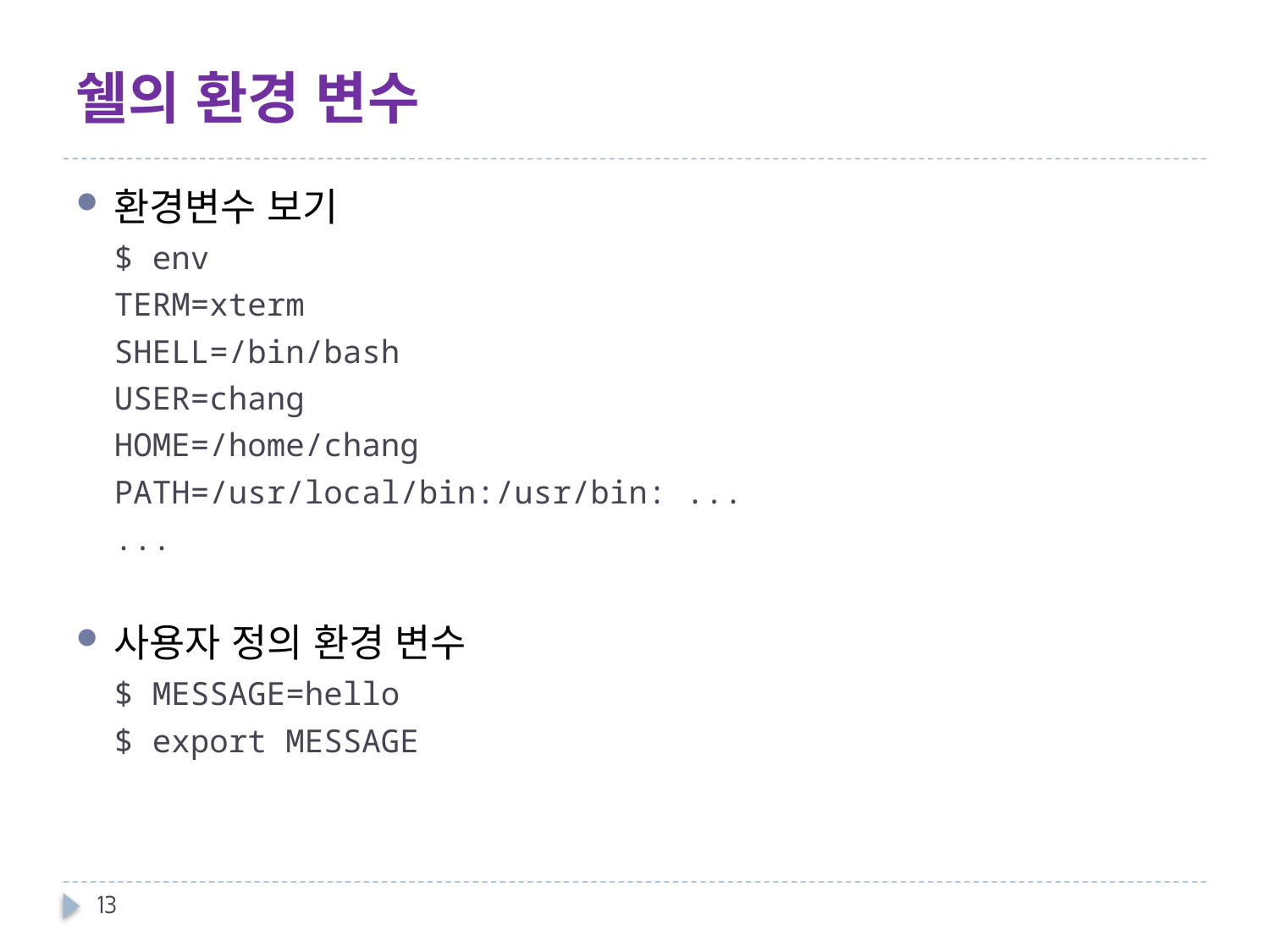

# 쉘의 환경 변수
환경변수 보기
$ env
TERM=xterm
SHELL=/bin/bash
USER=chang
HOME=/home/chang
PATH=/usr/local/bin:/usr/bin: ...
...

사용자 정의 환경 변수
$ MESSAGE=hello
$ export MESSAGE

13